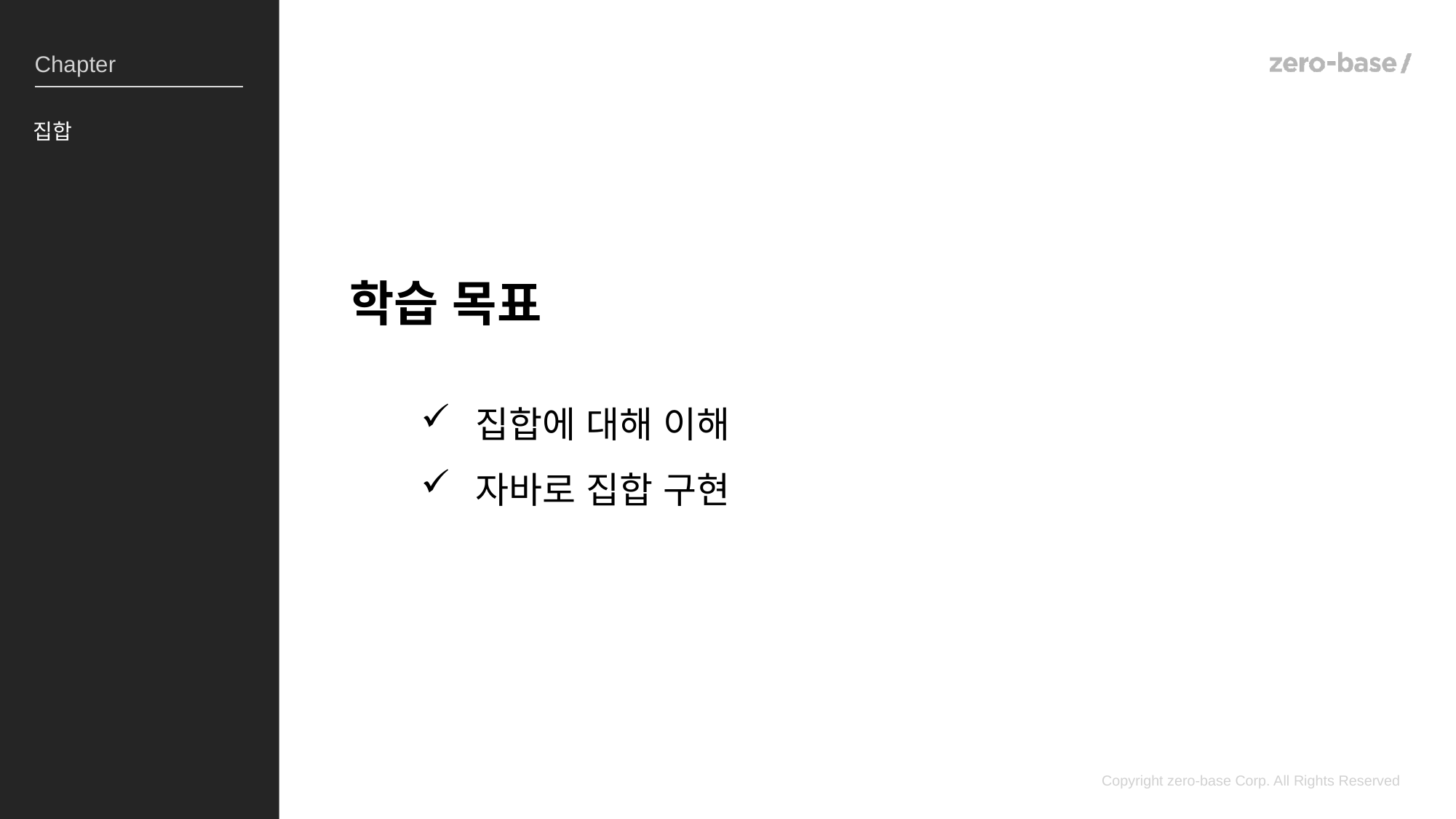

집합
학습 목표
집합에 대해 이해
자바로 집합 구현